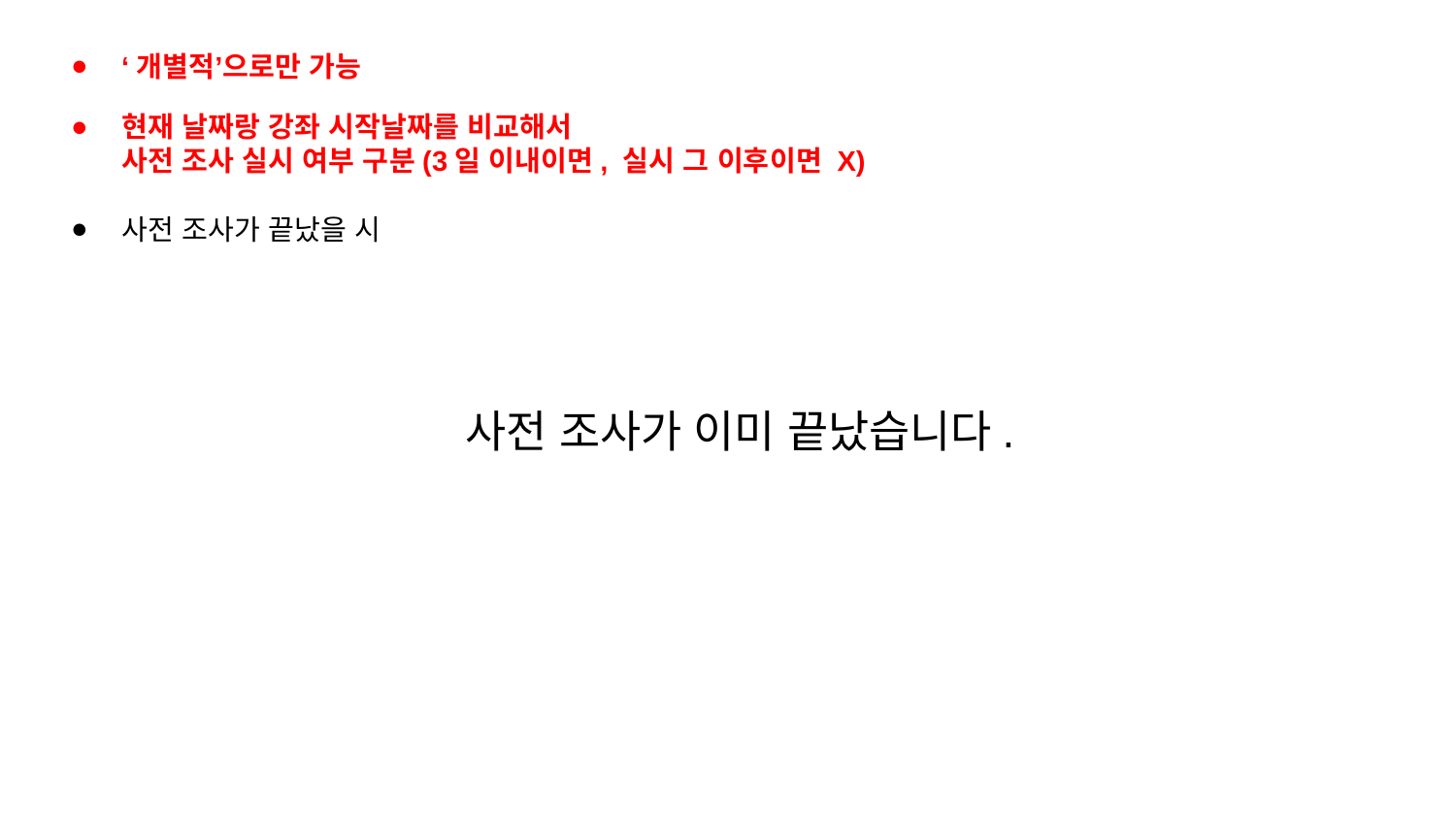

‘개별적’으로만 가능
현재 날짜랑 강좌 시작날짜를 비교해서
사전 조사 실시 여부 구분(3일 이내이면, 실시 그 이후이면 X)
사전 조사가 끝났을 시
사전 조사가 이미 끝났습니다.